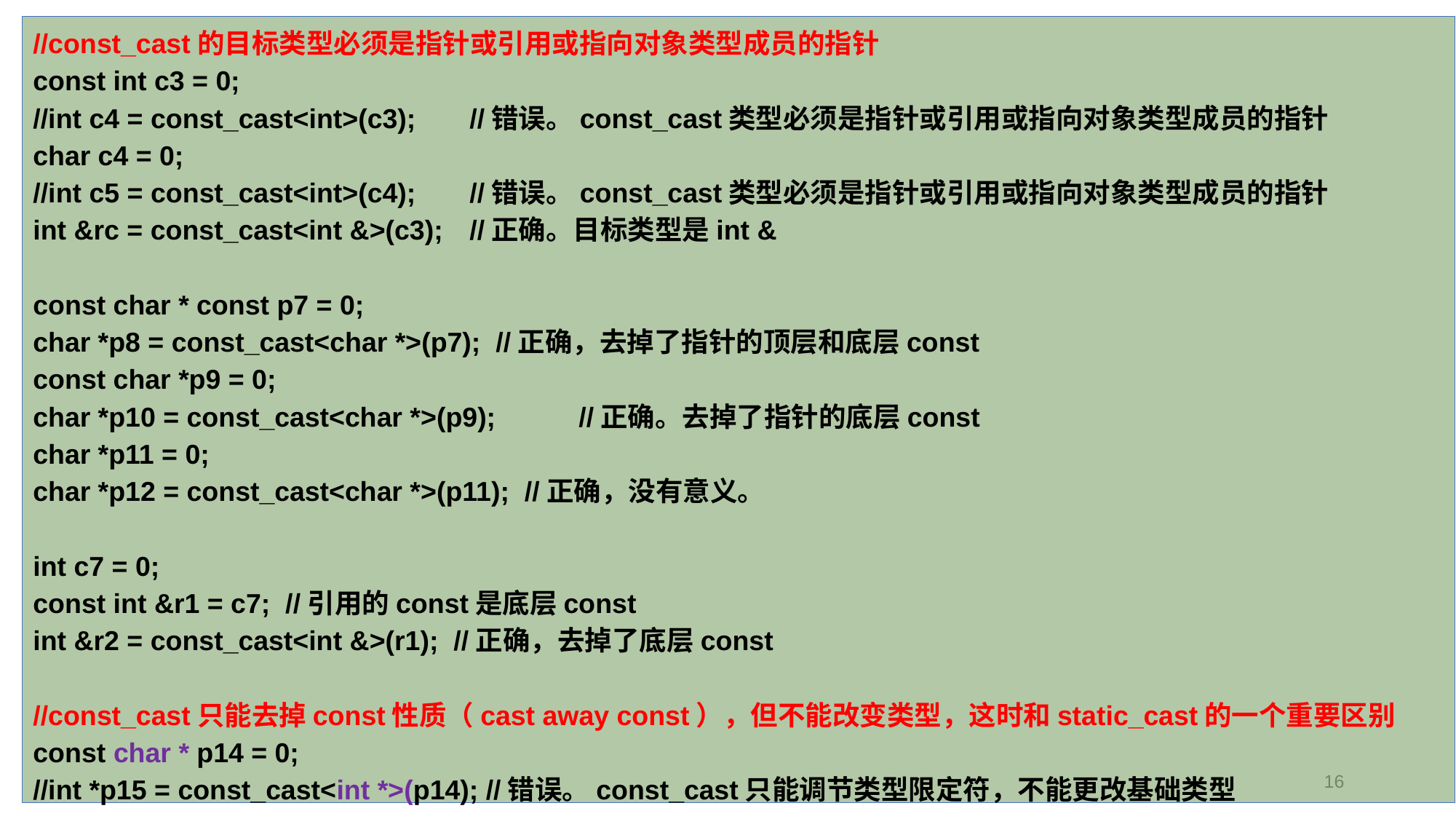

//const_cast的目标类型必须是指针或引用或指向对象类型成员的指针
const int c3 = 0;
//int c4 = const_cast<int>(c3);	//错误。const_cast类型必须是指针或引用或指向对象类型成员的指针
char c4 = 0;
//int c5 = const_cast<int>(c4); 	//错误。const_cast类型必须是指针或引用或指向对象类型成员的指针
int &rc = const_cast<int &>(c3);	//正确。目标类型是int &

const char * const p7 = 0;
char *p8 = const_cast<char *>(p7);  //正确，去掉了指针的顶层和底层const
const char *p9 = 0;
char *p10 = const_cast<char *>(p9);	//正确。去掉了指针的底层const
char *p11 = 0;
char *p12 = const_cast<char *>(p11);  //正确，没有意义。

int c7 = 0;
const int &r1 = c7;  //引用的const是底层const
int &r2 = const_cast<int &>(r1);  //正确，去掉了底层const

//const_cast只能去掉const性质（cast away const），但不能改变类型，这时和static_cast的一个重要区别
const char * p14 = 0;
//int *p15 = const_cast<int *>(p14); //错误。const_cast只能调节类型限定符，不能更改基础类型
16